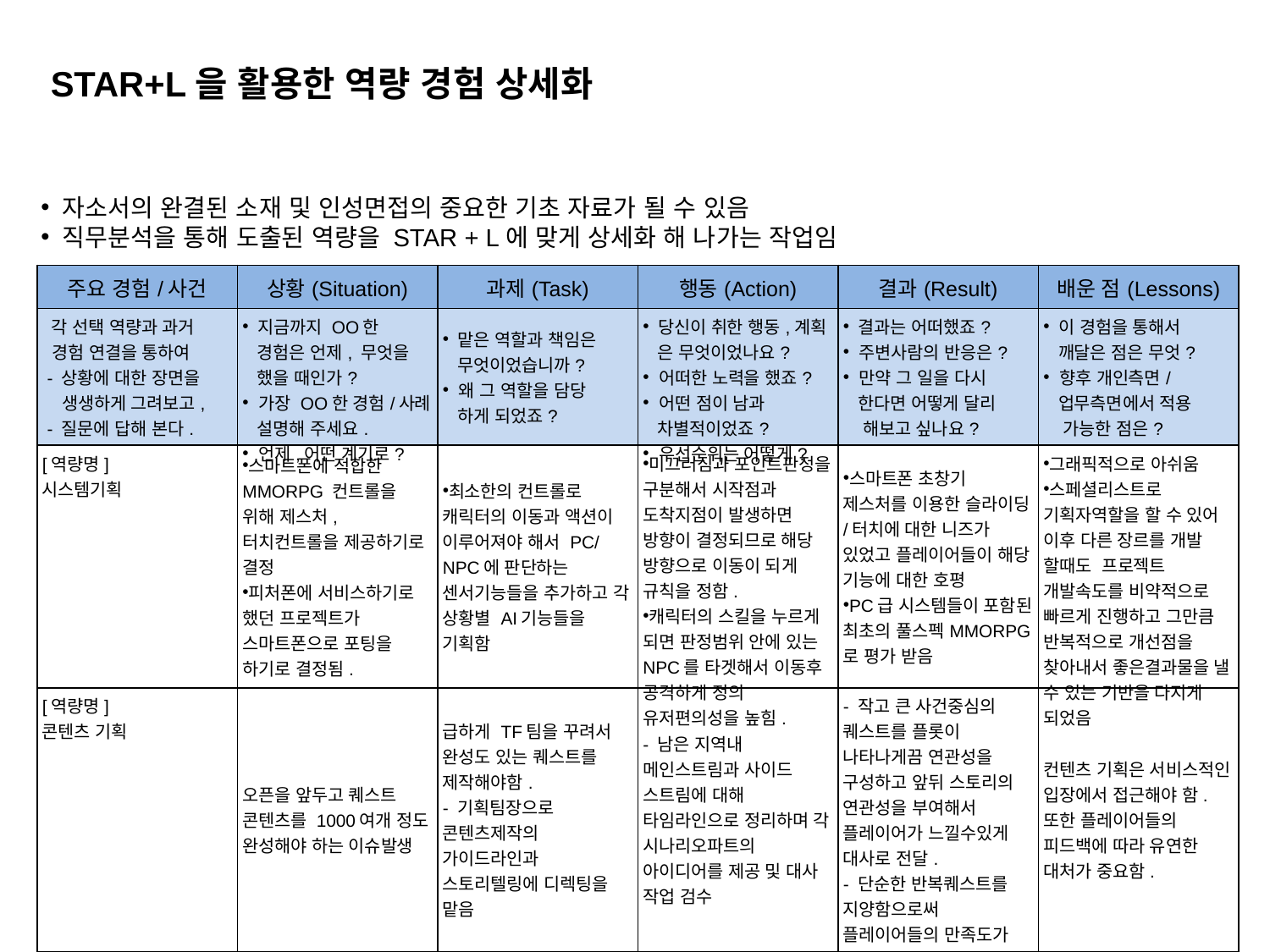

STAR+L을 활용한 역량 경험 상세화
 자소서의 완결된 소재 및 인성면접의 중요한 기초 자료가 될 수 있음
 직무분석을 통해 도출된 역량을 STAR + L에 맞게 상세화 해 나가는 작업임
| 주요 경험/사건 | 상황(Situation) | 과제(Task) | 행동(Action) | 결과(Result) | 배운 점(Lessons) |
| --- | --- | --- | --- | --- | --- |
| 각 선택 역량과 과거 경험 연결을 통하여 - 상황에 대한 장면을 생생하게 그려보고, - 질문에 답해 본다. | 지금까지 OO한 경험은 언제, 무엇을 했을 때인가? 가장 OO한 경험/사례 설명해 주세요. 언제,어떤 계기로? | 맡은 역할과 책임은 무엇이었습니까? 왜 그 역할을 담당 하게 되었죠? | 당신이 취한 행동,계획 은 무엇이었나요? 어떠한 노력을 했죠? 어떤 점이 남과 차별적이었죠? 우선순위는 어떻게? | 결과는 어떠했죠? 주변사람의 반응은? 만약 그 일을 다시 한다면 어떻게 달리 해보고 싶나요? | 이 경험을 통해서 깨달은 점은 무엇? 향후 개인측면/ 업무측면에서 적용 가능한 점은? |
| [역량명] 시스템기획 | 스마트폰에 적합한 MMORPG 컨트롤을 위해 제스처, 터치컨트롤을 제공하기로 결정 피처폰에 서비스하기로 했던 프로젝트가 스마트폰으로 포팅을 하기로 결정됨. | 최소한의 컨트롤로 캐릭터의 이동과 액션이 이루어져야 해서 PC/NPC에 판단하는 센서기능들을 추가하고 각 상황별 AI기능들을 기획함 | 미끄러짐과 포인트판정을 구분해서 시작점과 도착지점이 발생하면 방향이 결정되므로 해당 방향으로 이동이 되게 규칙을 정함. 캐릭터의 스킬을 누르게 되면 판정범위 안에 있는 NPC를 타겟해서 이동후 공격하게 정의 유저편의성을 높힘. | 스마트폰 초창기 제스처를 이용한 슬라이딩/터치에 대한 니즈가 있었고 플레이어들이 해당 기능에 대한 호평 PC급 시스템들이 포함된 최초의 풀스펙MMORPG로 평가 받음 | 그래픽적으로 아쉬움 스페셜리스트로 기획자역할을 할 수 있어 이후 다른 장르를 개발 할때도 프로젝트 개발속도를 비약적으로 빠르게 진행하고 그만큼 반복적으로 개선점을 찾아내서 좋은결과물을 낼 수 있는 기반을 다지게 되었음 |
| [역량명] 콘텐츠 기획 | 오픈을 앞두고 퀘스트 콘텐츠를 1000여개 정도 완성해야 하는 이슈발생 | 급하게 TF팀을 꾸려서 완성도 있는 퀘스트를 제작해야함. - 기획팀장으로 콘텐츠제작의 가이드라인과 스토리텔링에 디렉팅을 맡음 | - 남은 지역내 메인스트림과 사이드 스트림에 대해 타임라인으로 정리하며 각 시나리오파트의 아이디어를 제공 및 대사 작업 검수 | - 작고 큰 사건중심의 퀘스트를 플롯이 나타나게끔 연관성을 구성하고 앞뒤 스토리의 연관성을 부여해서 플레이어가 느낄수있게 대사로 전달. - 단순한 반복퀘스트를 지양함으로써 플레이어들의 만족도가 올라가고 리텐션이 증가하는 효과 | 컨텐츠 기획은 서비스적인 입장에서 접근해야 함.또한 플레이어들의 피드백에 따라 유연한 대처가 중요함. |